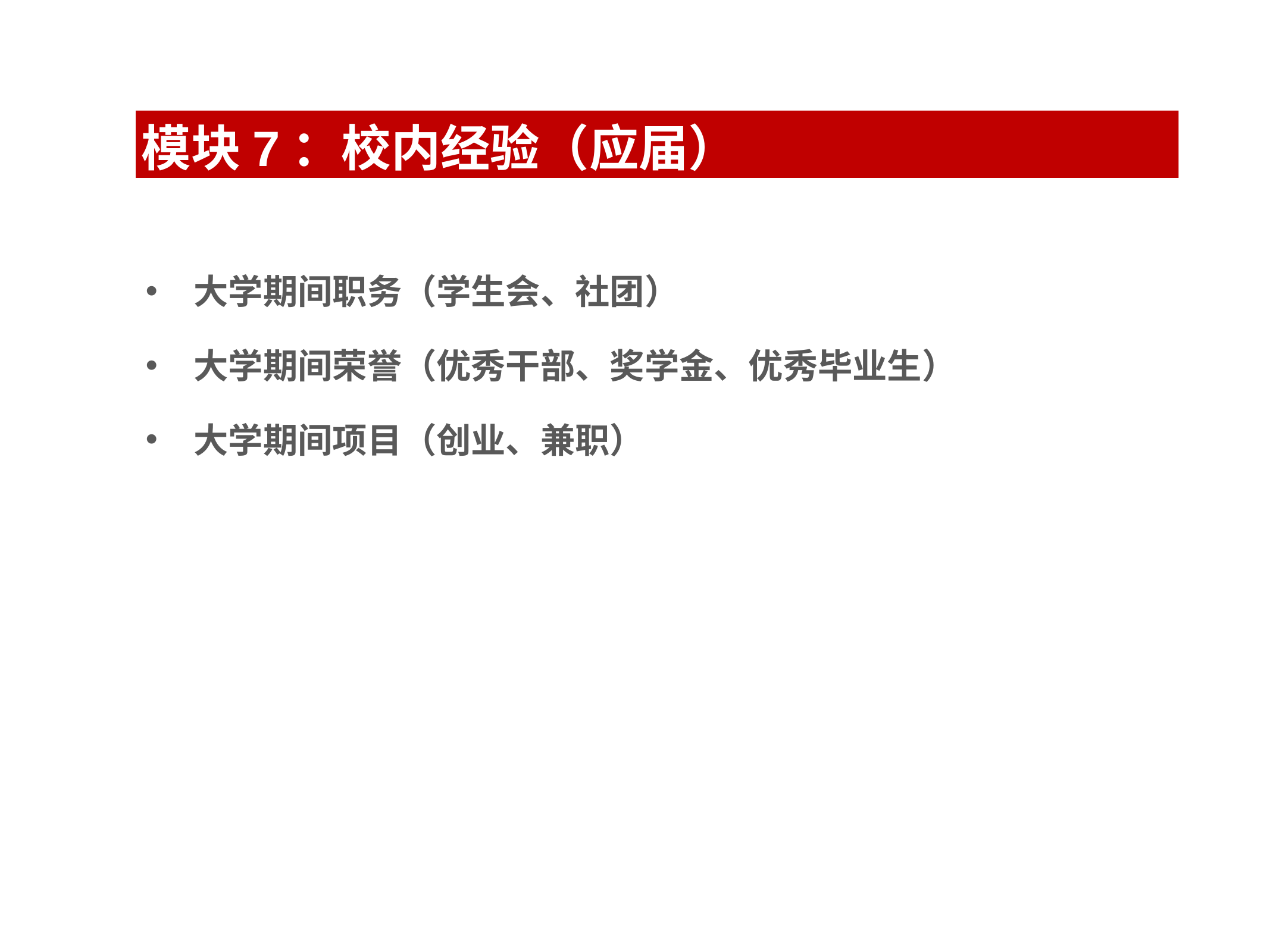

# 模块7：校内经验（应届）
大学期间职务（学生会、社团）
大学期间荣誉（优秀干部、奖学金、优秀毕业生）
大学期间项目（创业、兼职）